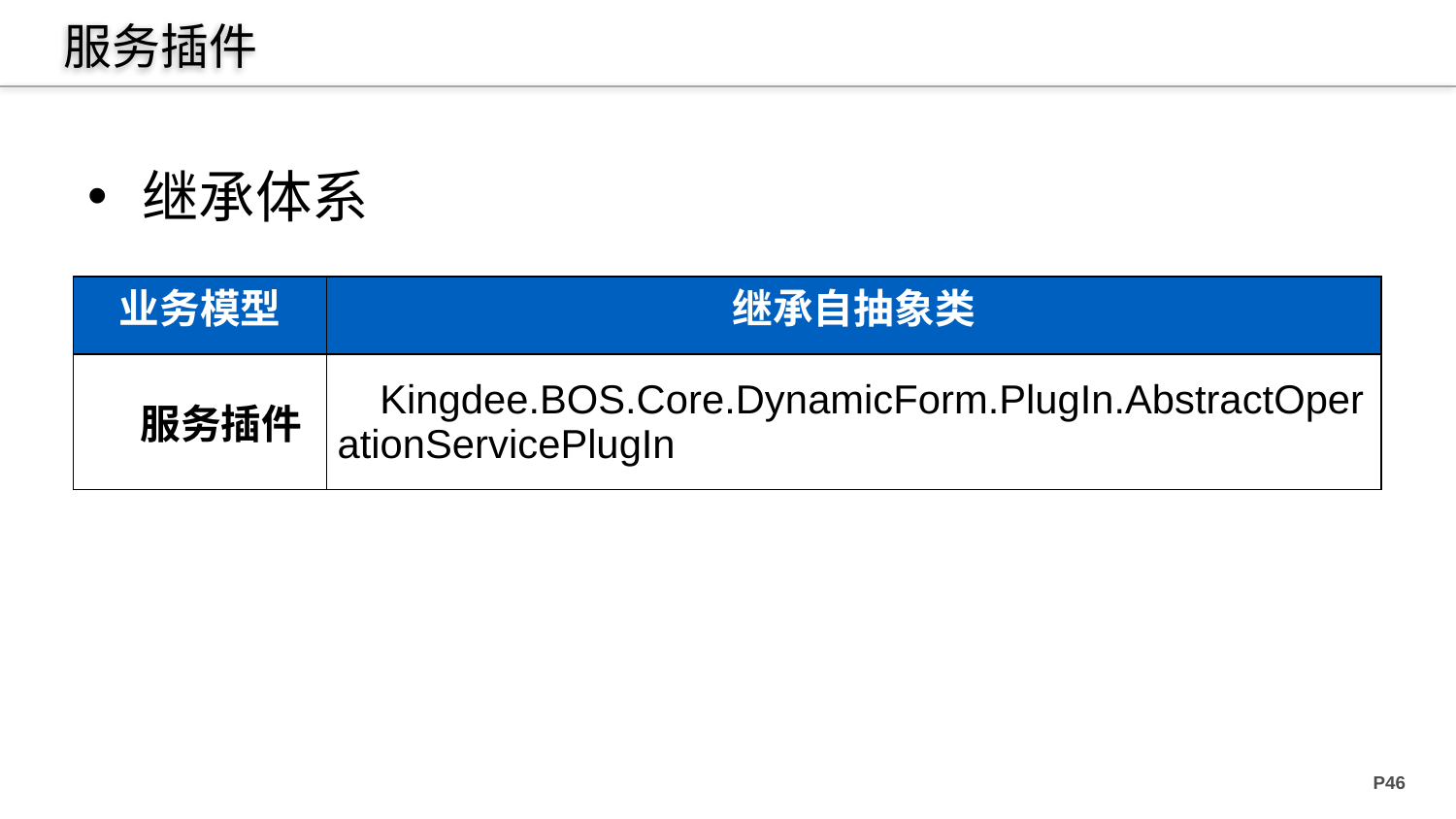

# 服务插件

继承体系
| 业务模型 | 继承自抽象类 |
| --- | --- |
| 服务插件 | Kingdee.BOS.Core.DynamicForm.PlugIn.AbstractOperationServicePlugIn |